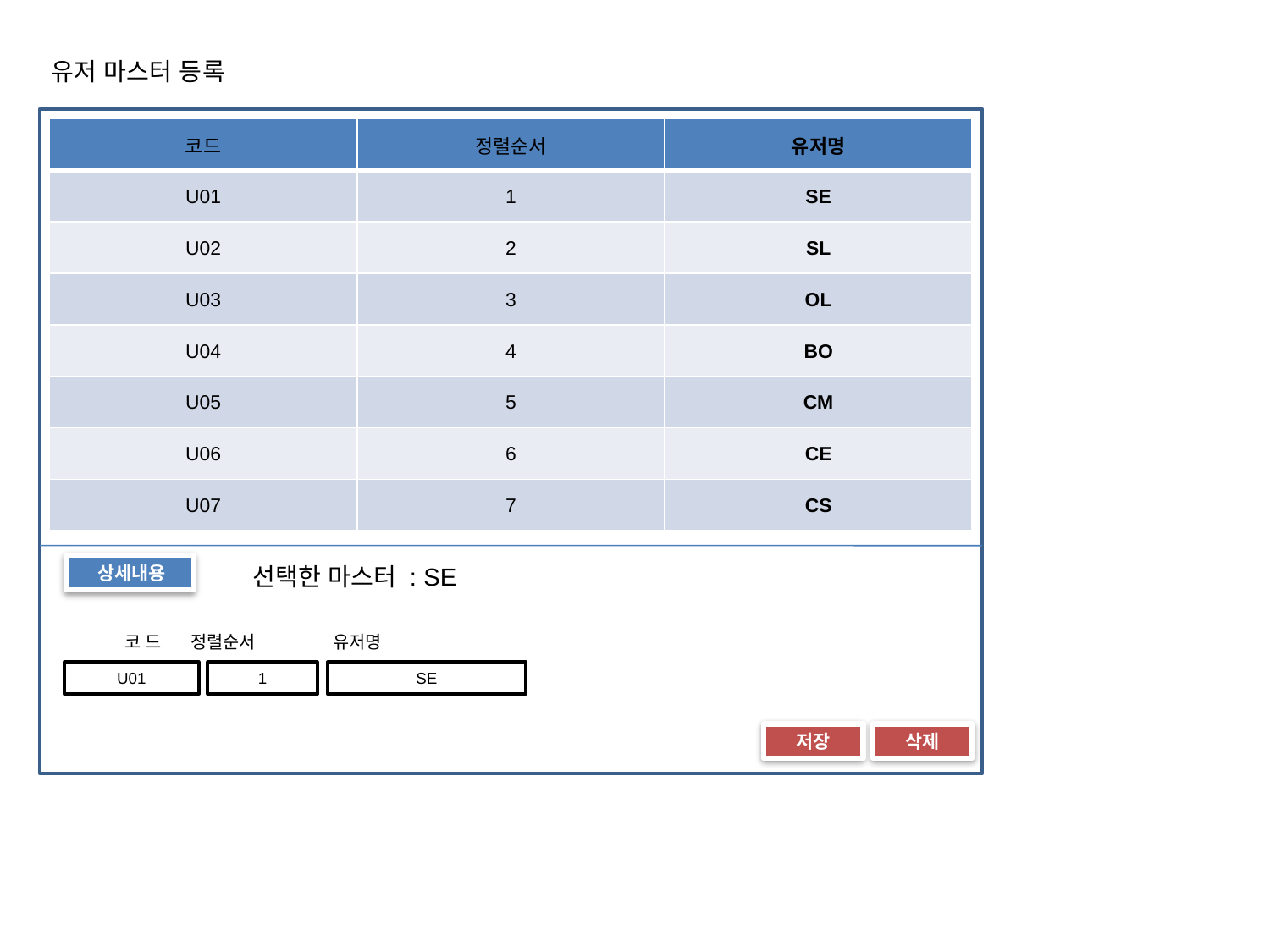

유저 마스터 등록

| 코드 | 정렬순서 | 유저명 |
| --- | --- | --- |
| U01 | 1 | SE |
| U02 | 2 | SL |
| U03 | 3 | OL |
| U04 | 4 | BO |
| U05 | 5 | CM |
| U06 | 6 | CE |
| U07 | 7 | CS |
   상세내용
선택한 마스터 : SE
            코 드      정렬순서                유저명
U01
1
SE
저장
삭제